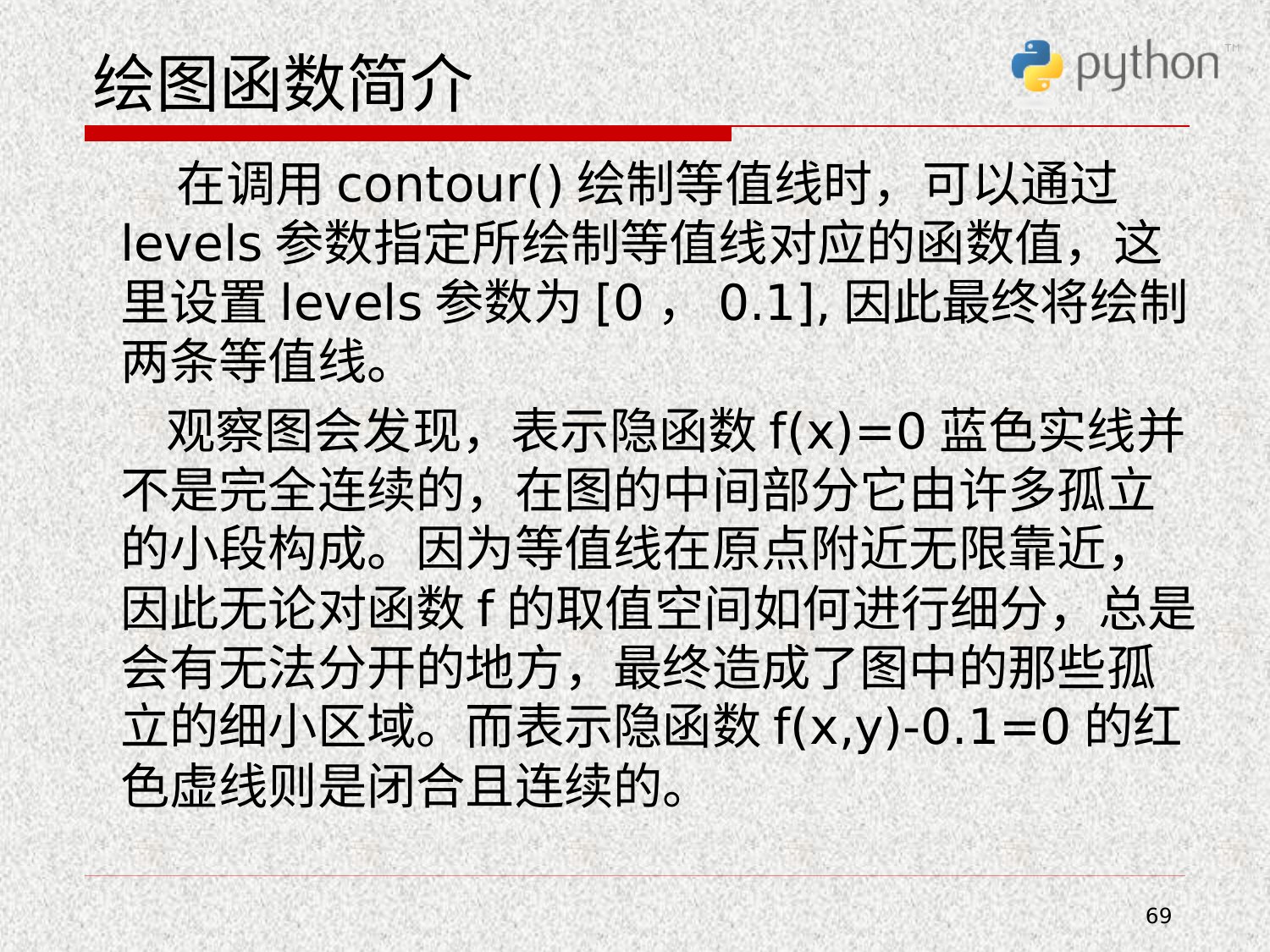

# 绘图函数简介
          在调用contour()绘制等值线时，可以通过levels参数指定所绘制等值线对应的函数值，这 里设置levels参数为[0，0.1],因此最终将绘制两条等值线。
         观察图会发现，表示隐函数f(x)=0蓝色实线并不是完全连续的，在图的中间部分它由许多孤立的小段构成。因为等值线在原点附近无限靠近，因此无论对函数f的取值空间如何进行细分，总是会有无法分开的地方，最终造成了图中的那些孤立的细小区域。而表示隐函数f(x,y)-0.1=0的红色虚线则是闭合且连续的。

69